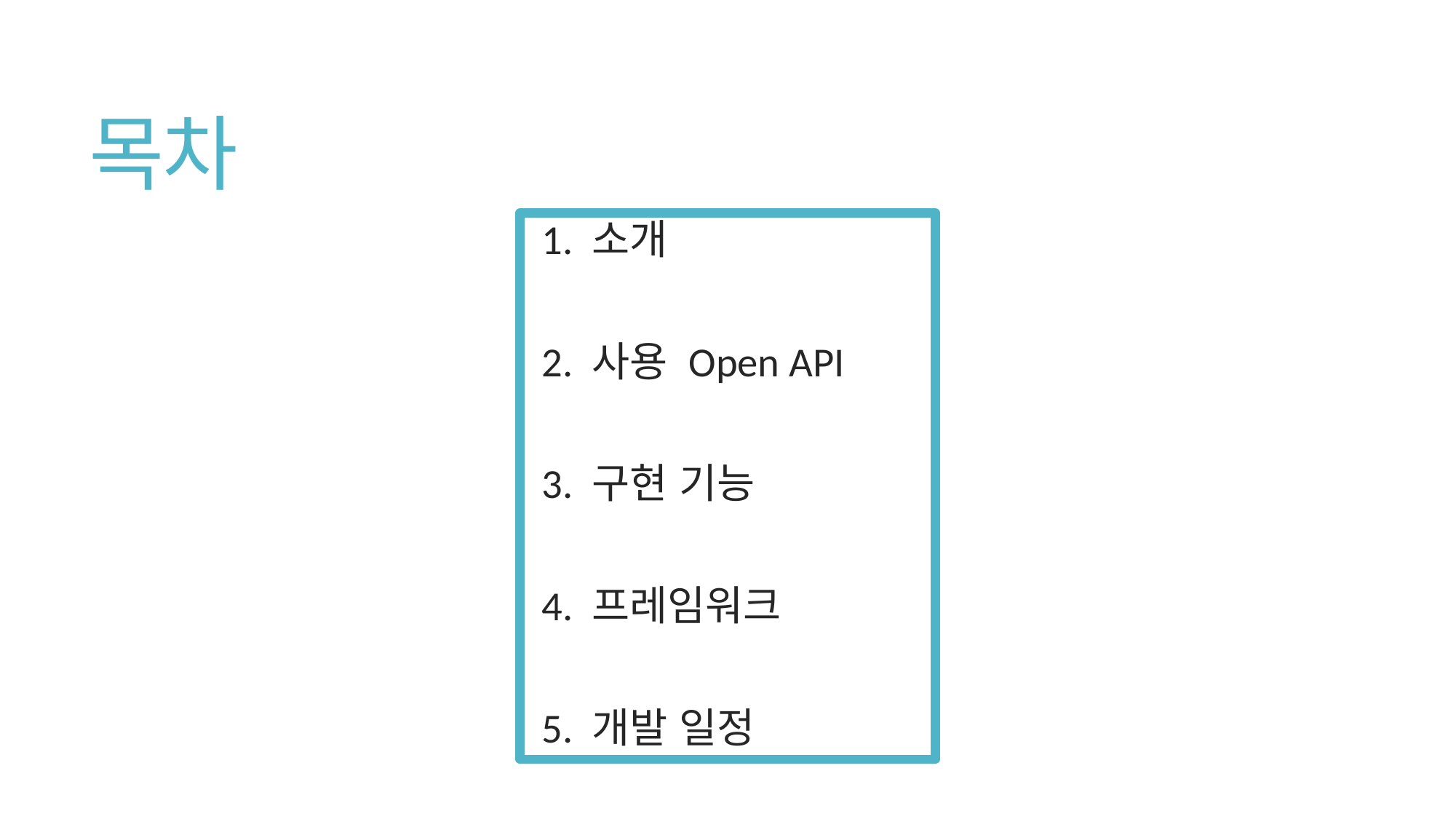

# 목차
1. 소개

2. 사용 Open API

3. 구현 기능

4. 프레임워크

5. 개발 일정